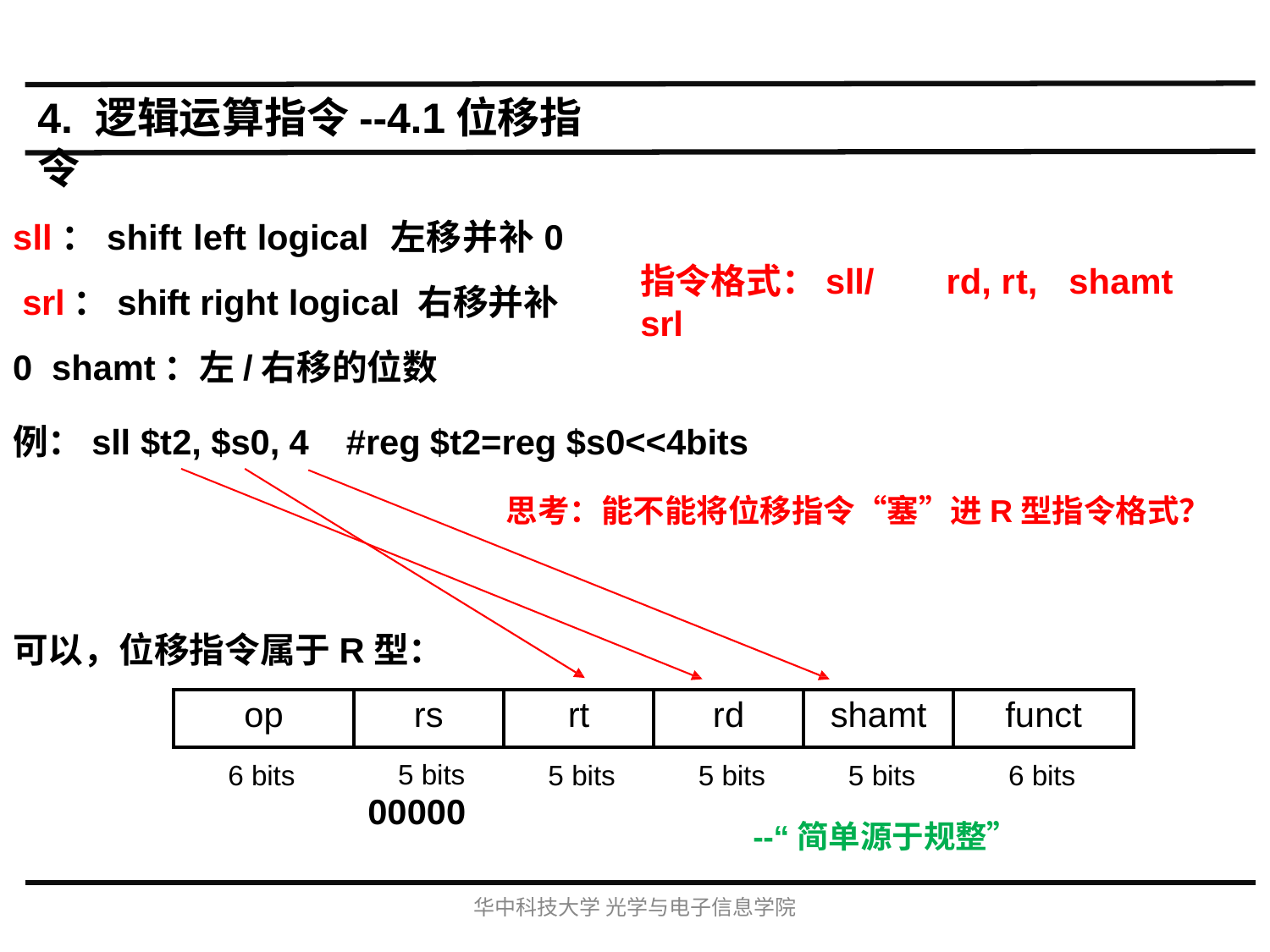

# 4. 逻辑运算指令--4.1位移指令
sll：shift left logical 左移并补0  srl：shift right logical 右移并补0  shamt：左/右移的位数
指令格式：sll/srl
rd, rt,	shamt
例：sll $t2, $s0, 4
#reg $t2=reg $s0<<4bits
思考：能不能将位移指令“塞”进R型指令格式？

可以，位移指令属于R型：
| op | rs | rt | rd | shamt | funct |
| --- | --- | --- | --- | --- | --- |
6 bits
5 bits
00000
5 bits
5 bits	5 bits	6 bits
--“简单源于规整”
华中科技大学光学与电子信息学院